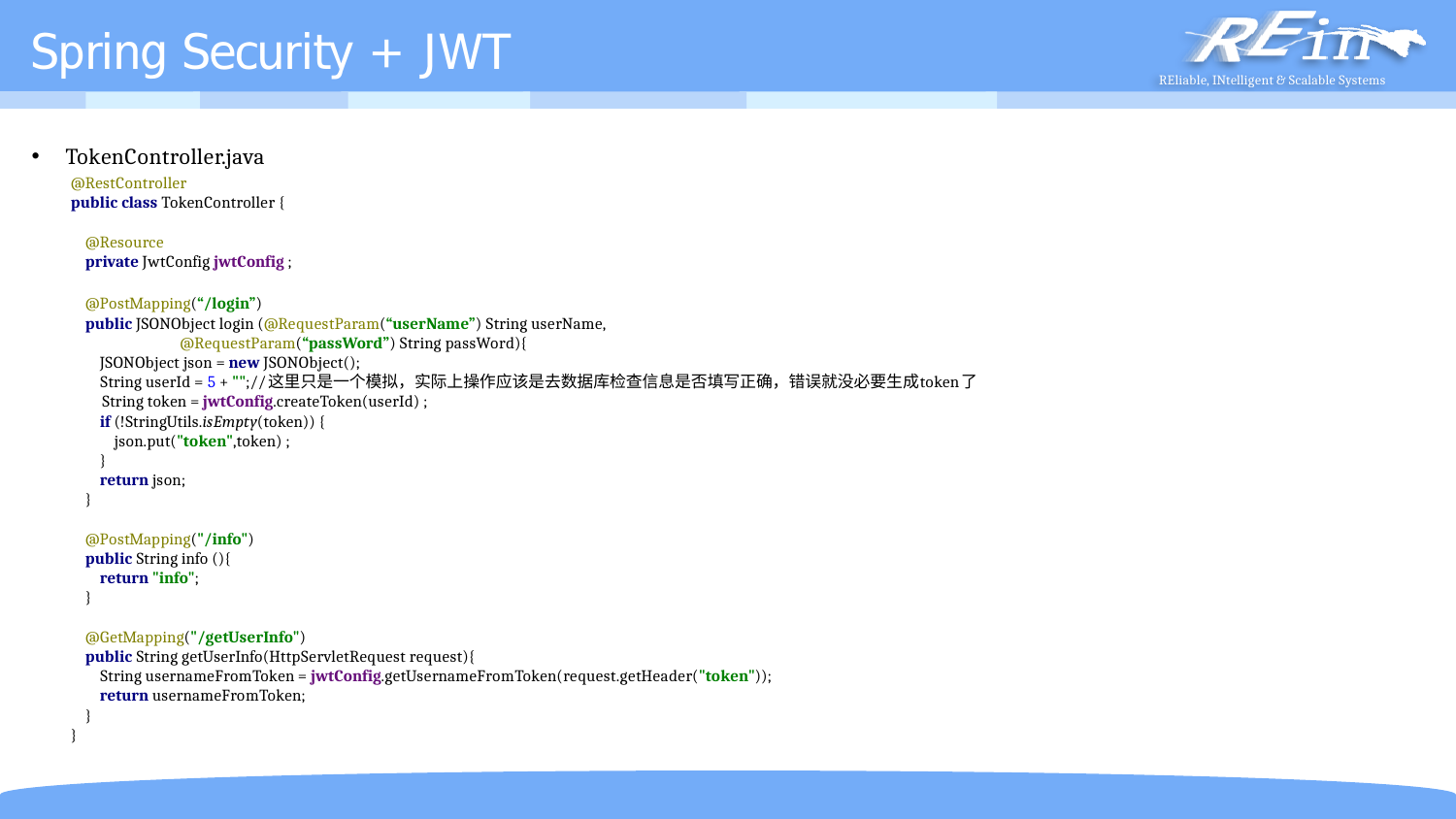

# Spring Security + JWT
TokenController.java
@RestController
public class TokenController {
    @Resource
    private JwtConfig jwtConfig ;
    @PostMapping(“/login”)
    public JSONObject login (@RequestParam(“userName”) String userName,
                              @RequestParam(“passWord”) String passWord){
        JSONObject json = new JSONObject();
   String userId = 5 + "";//这里只是一个模拟，实际上操作应该是去数据库检查信息是否填写正确，错误就没必要生成token了
        String token = jwtConfig.createToken(userId) ;
        if (!StringUtils.isEmpty(token)) {
            json.put("token",token) ;
        }
        return json;
    }
    @PostMapping("/info")
    public String info (){
        return "info";
    }
    @GetMapping("/getUserInfo")
    public String getUserInfo(HttpServletRequest request){
        String usernameFromToken = jwtConfig.getUsernameFromToken(request.getHeader("token"));
        return usernameFromToken;
    }
}
14